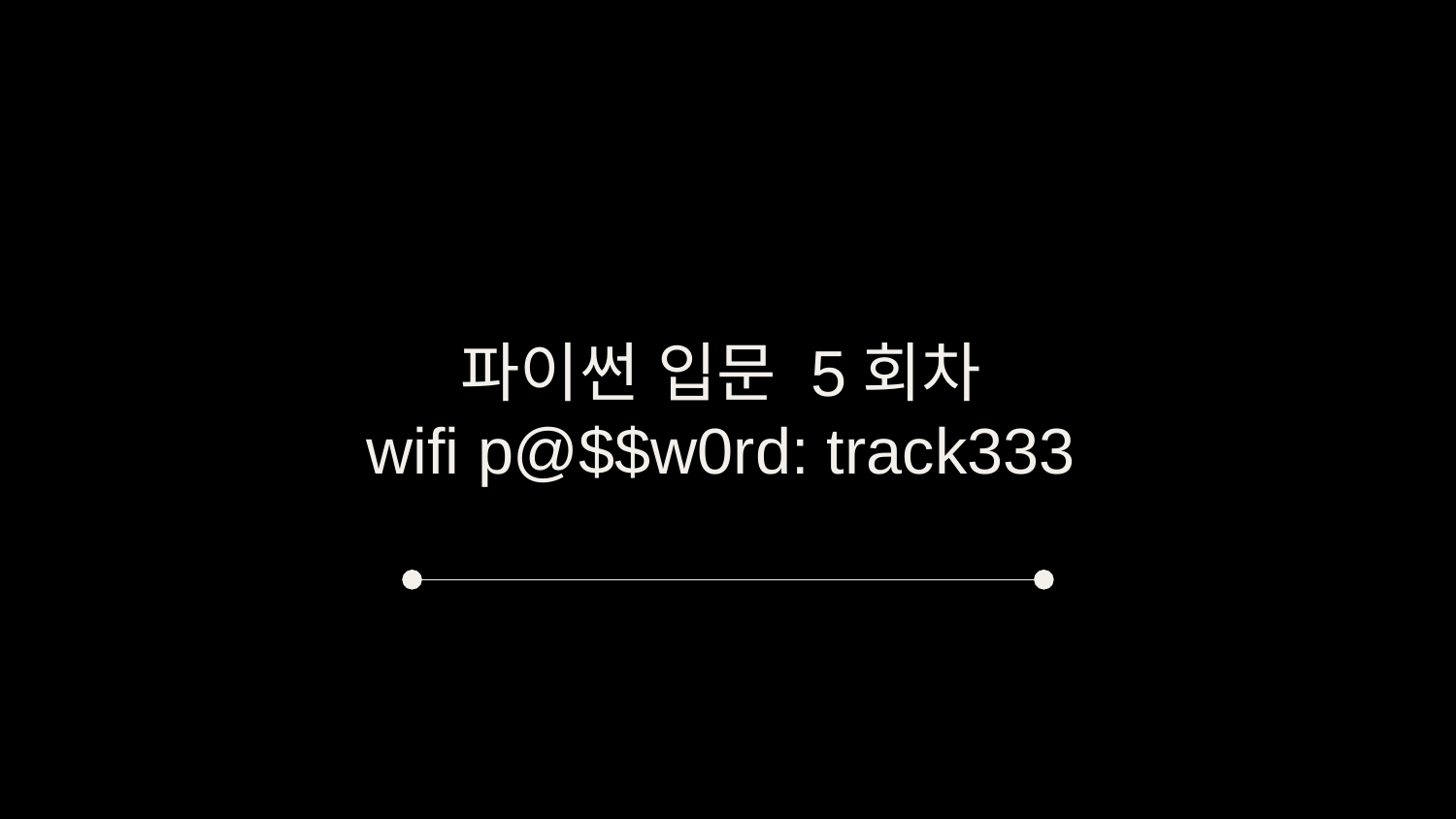

# 파이썬 입문 5회차 wifi p@$$w0rd: track333